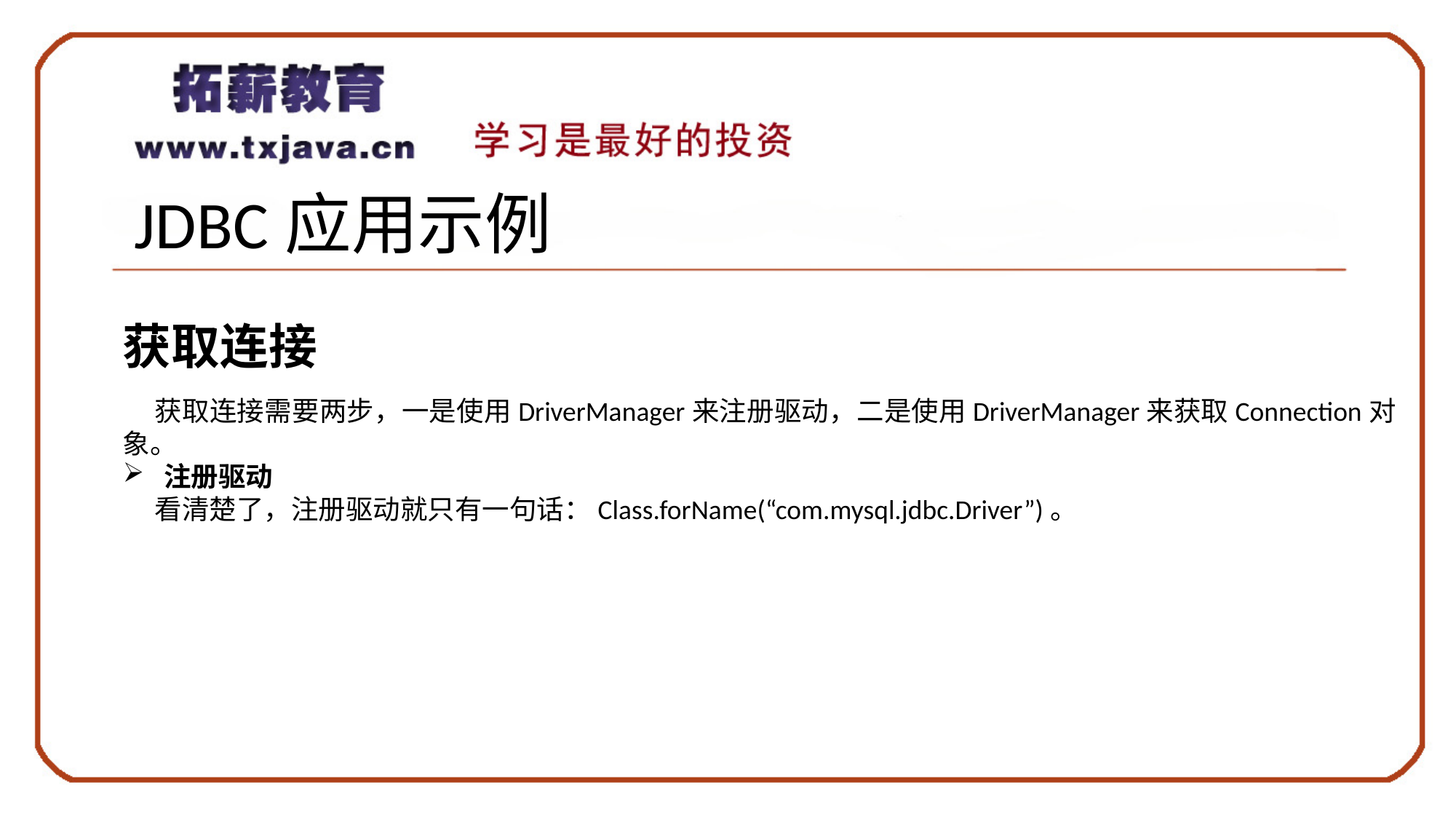

# JDBC应用示例
获取连接
获取连接需要两步，一是使用DriverManager来注册驱动，二是使用DriverManager来获取Connection对象。
注册驱动
看清楚了，注册驱动就只有一句话：Class.forName(“com.mysql.jdbc.Driver”)。